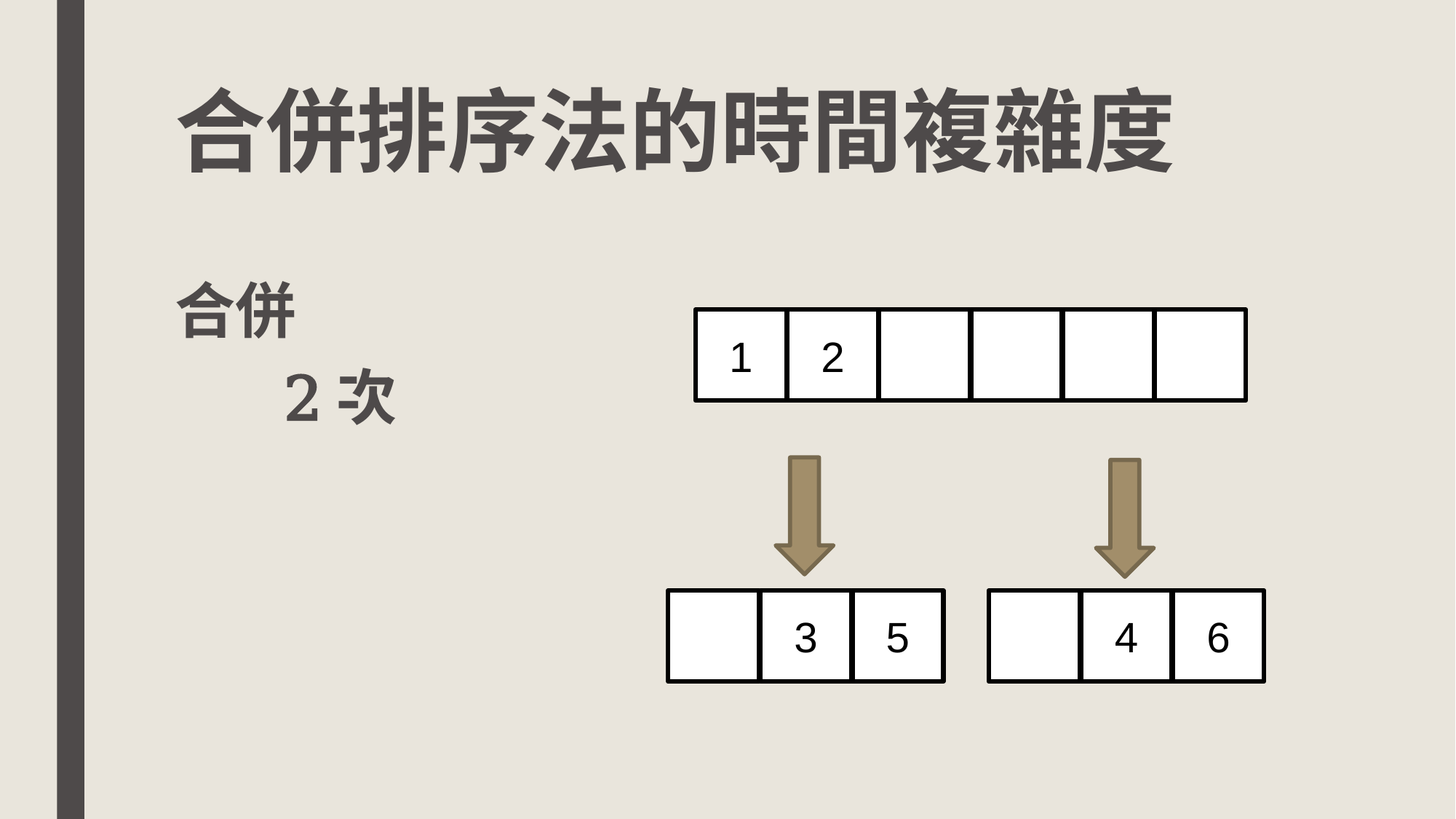

# 合併排序法的時間複雜度
合併
	2次
1
2

3
5

4
6